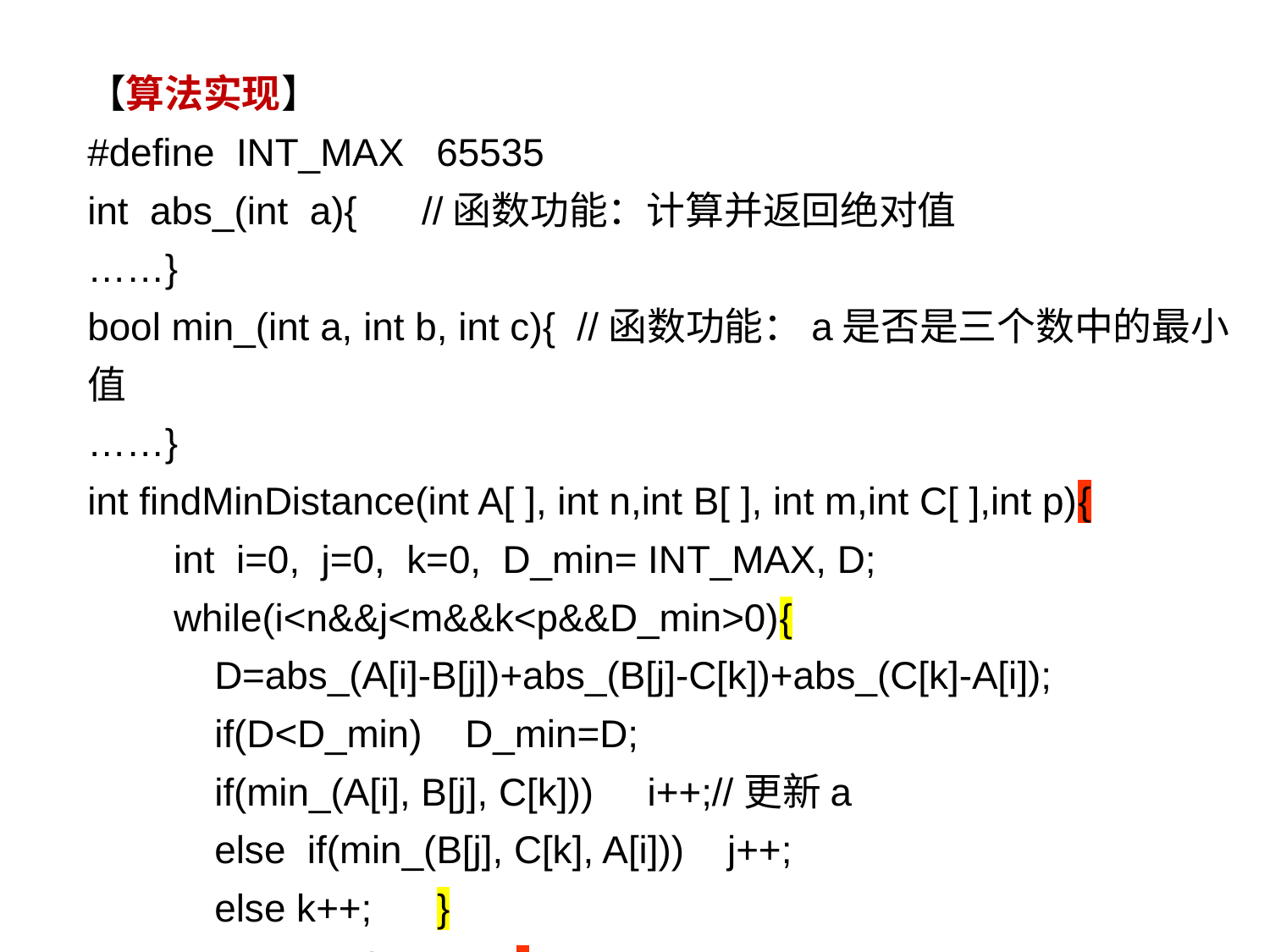

【算法实现】
#define  INT_MAX   65535
int  abs_(int  a){      //函数功能：计算并返回绝对值
……}
bool min_(int a, int b, int c){  //函数功能：a是否是三个数中的最小值
……}
int findMinDistance(int A[ ], int n,int B[ ], int m,int C[ ],int p){
        int  i=0,  j=0,  k=0,  D_min= INT_MAX, D;
        while(i<n&&j<m&&k<p&&D_min>0){
	D=abs_(A[i]-B[j])+abs_(B[j]-C[k])+abs_(C[k]-A[i]);
	if(D<D_min)    D_min=D;
	if(min_(A[i], B[j], C[k]))     i++;//更新a
	else  if(min_(B[j], C[k], A[i]))    j++;
	else k++;      }
        return D_min;          }